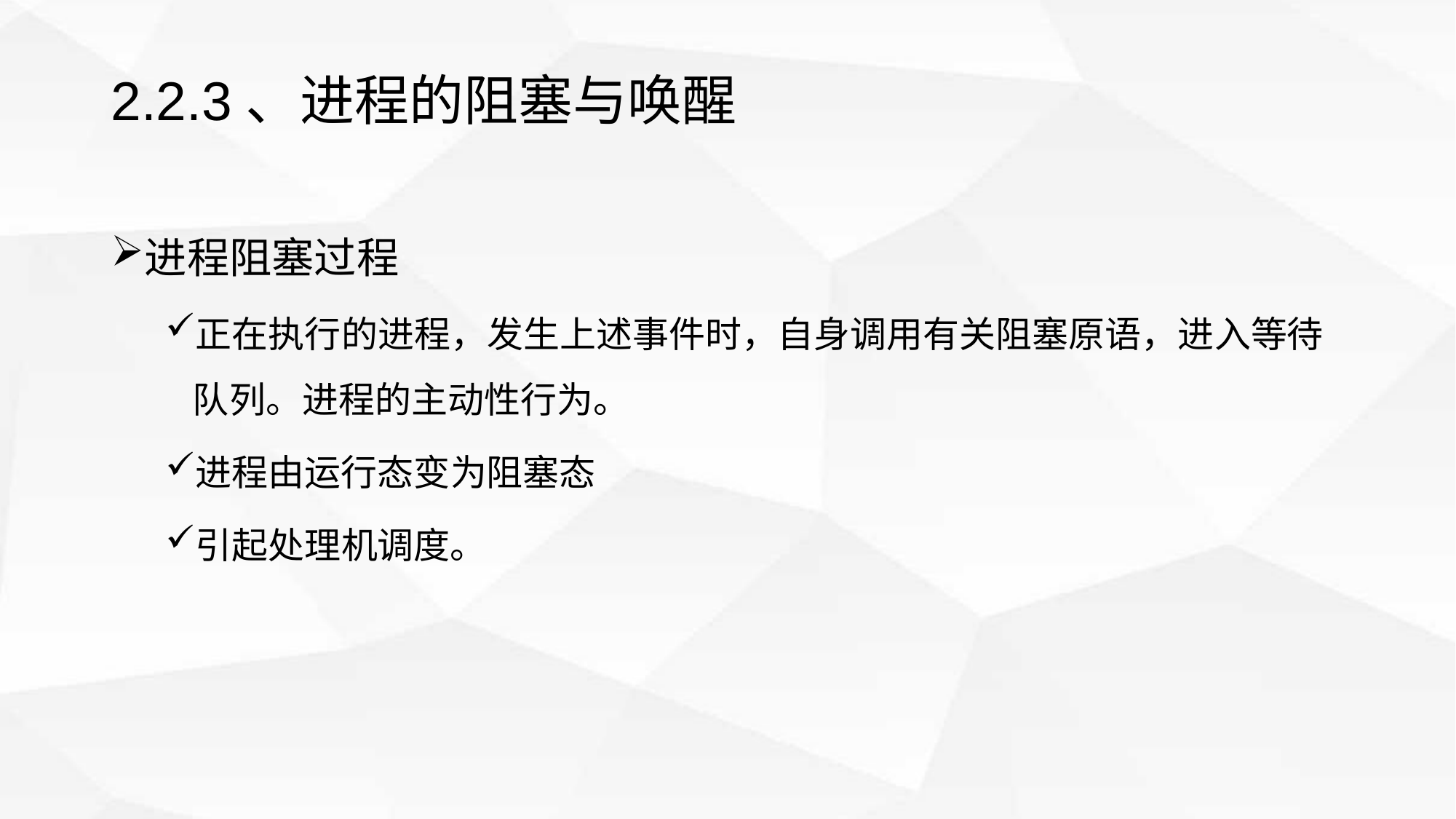

# 2.2.3、进程的阻塞与唤醒
进程阻塞过程
正在执行的进程，发生上述事件时，自身调用有关阻塞原语，进入等待队列。进程的主动性行为。
进程由运行态变为阻塞态
引起处理机调度。